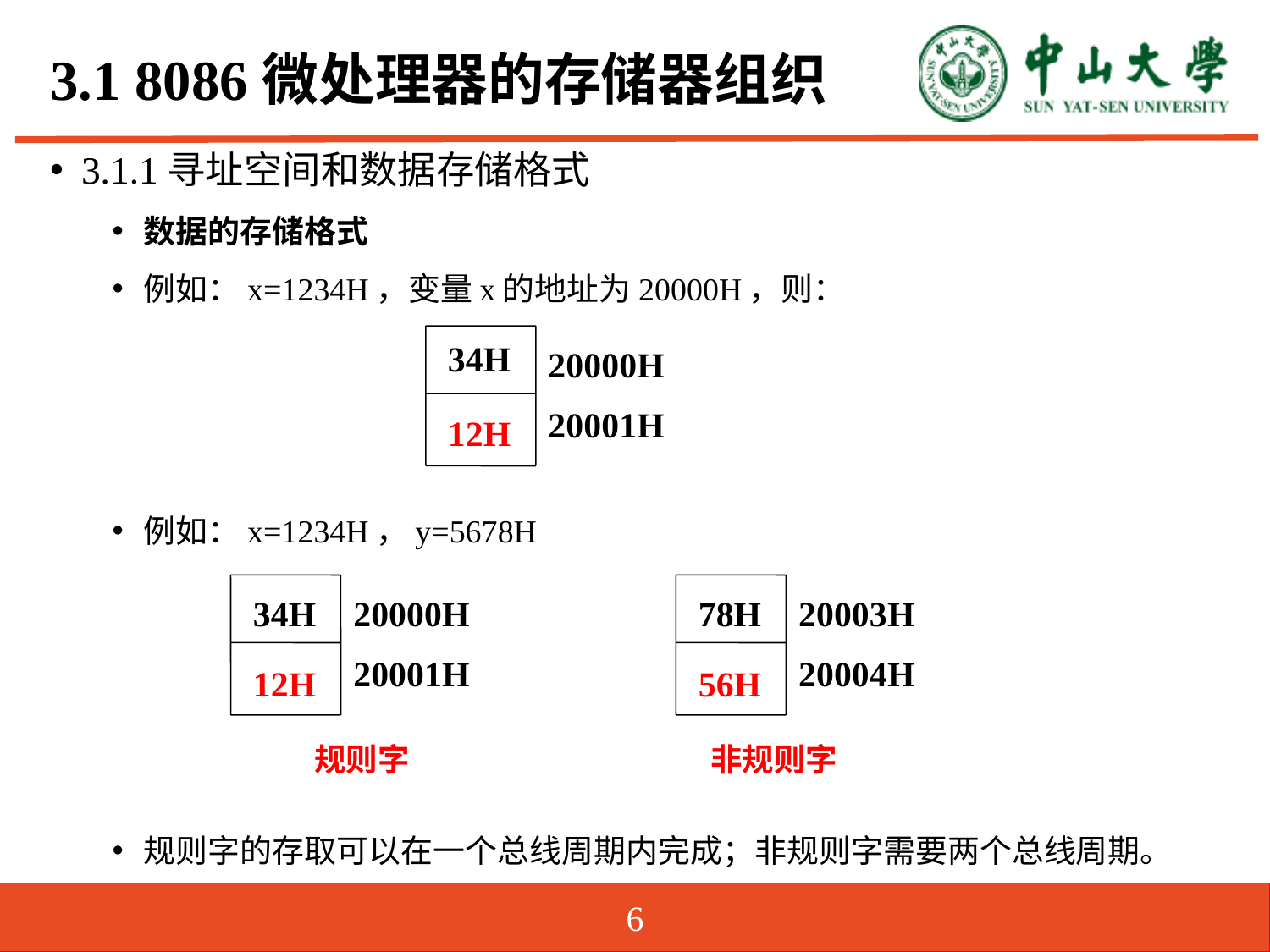

# 3.1 8086微处理器的存储器组织
3.1.1寻址空间和数据存储格式
数据的存储格式
例如：x=1234H，变量x的地址为20000H，则：

例如：x=1234H，y=5678H

规则字的存取可以在一个总线周期内完成；非规则字需要两个总线周期。

20000H
20001H
34H
12H

20000H
20001H
34H
12H

20003H
20004H
78H
56H
规则字                                          非规则字
6